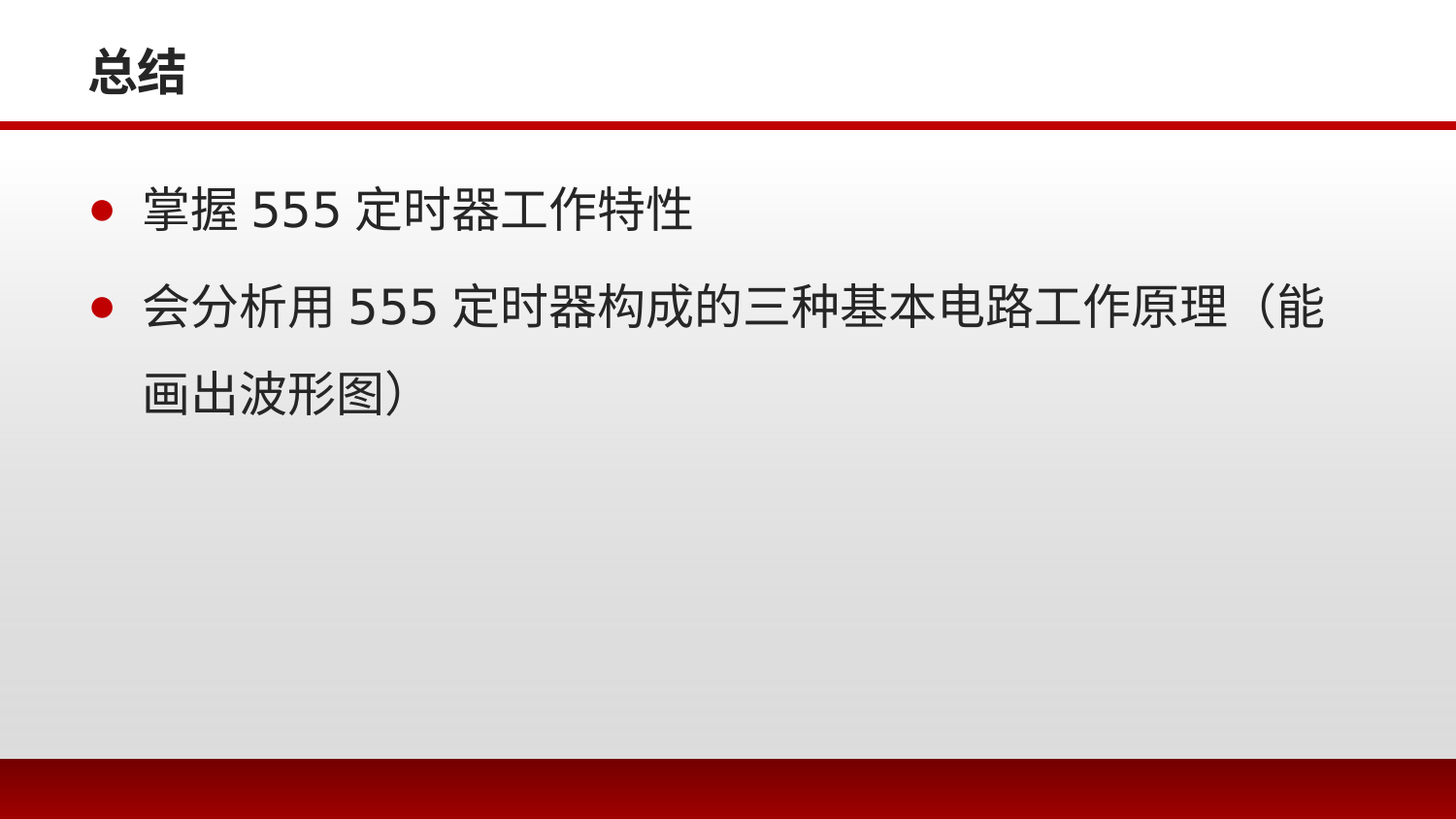

# 总结
掌握555定时器工作特性
会分析用555定时器构成的三种基本电路工作原理（能画出波形图）

38